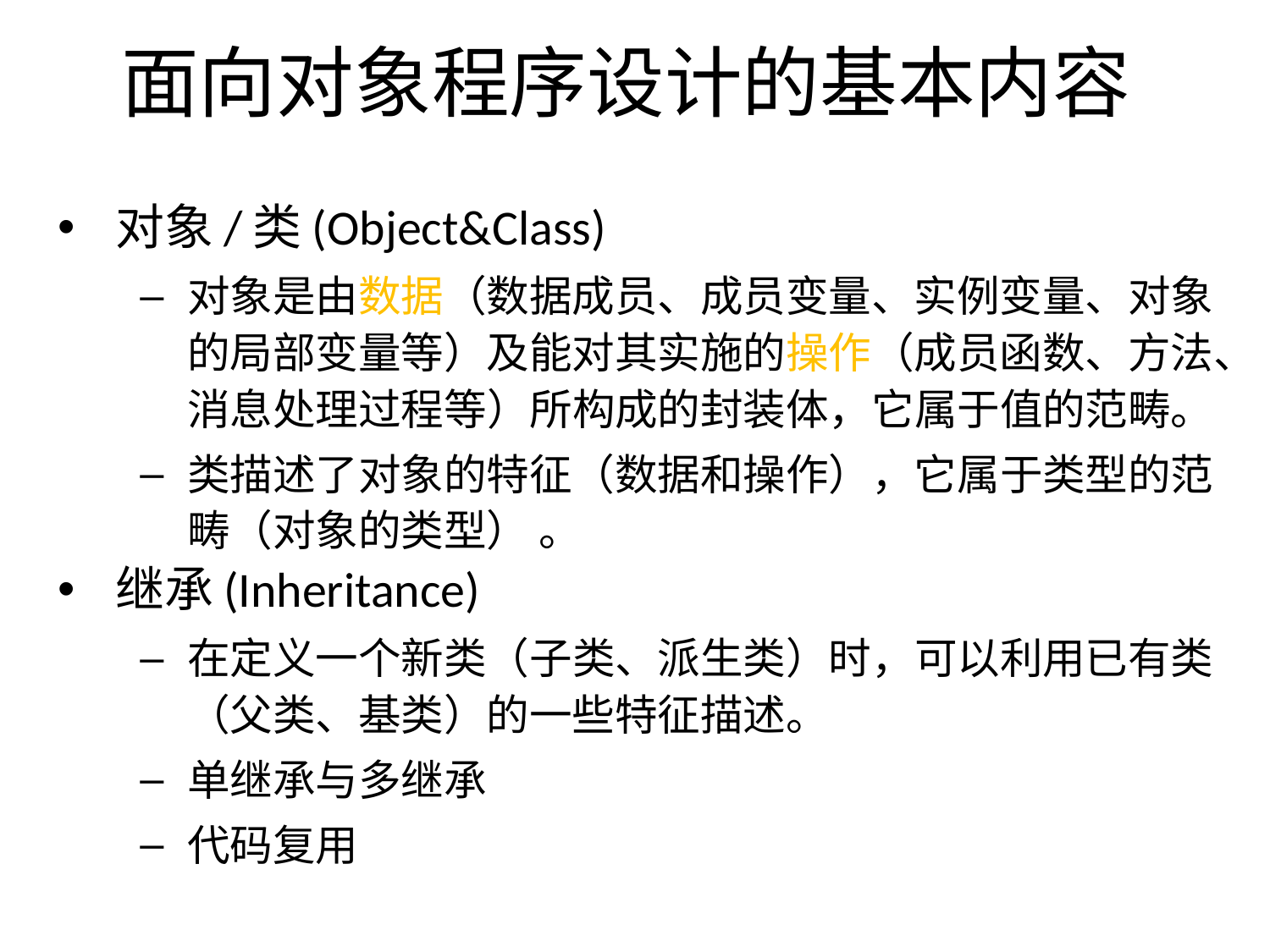

# 面向对象程序设计的基本内容
对象/类(Object&Class)
对象是由数据（数据成员、成员变量、实例变量、对象的局部变量等）及能对其实施的操作（成员函数、方法、消息处理过程等）所构成的封装体，它属于值的范畴。
类描述了对象的特征（数据和操作），它属于类型的范畴（对象的类型） 。
继承(Inheritance)
在定义一个新类（子类、派生类）时，可以利用已有类（父类、基类）的一些特征描述。
单继承与多继承
代码复用